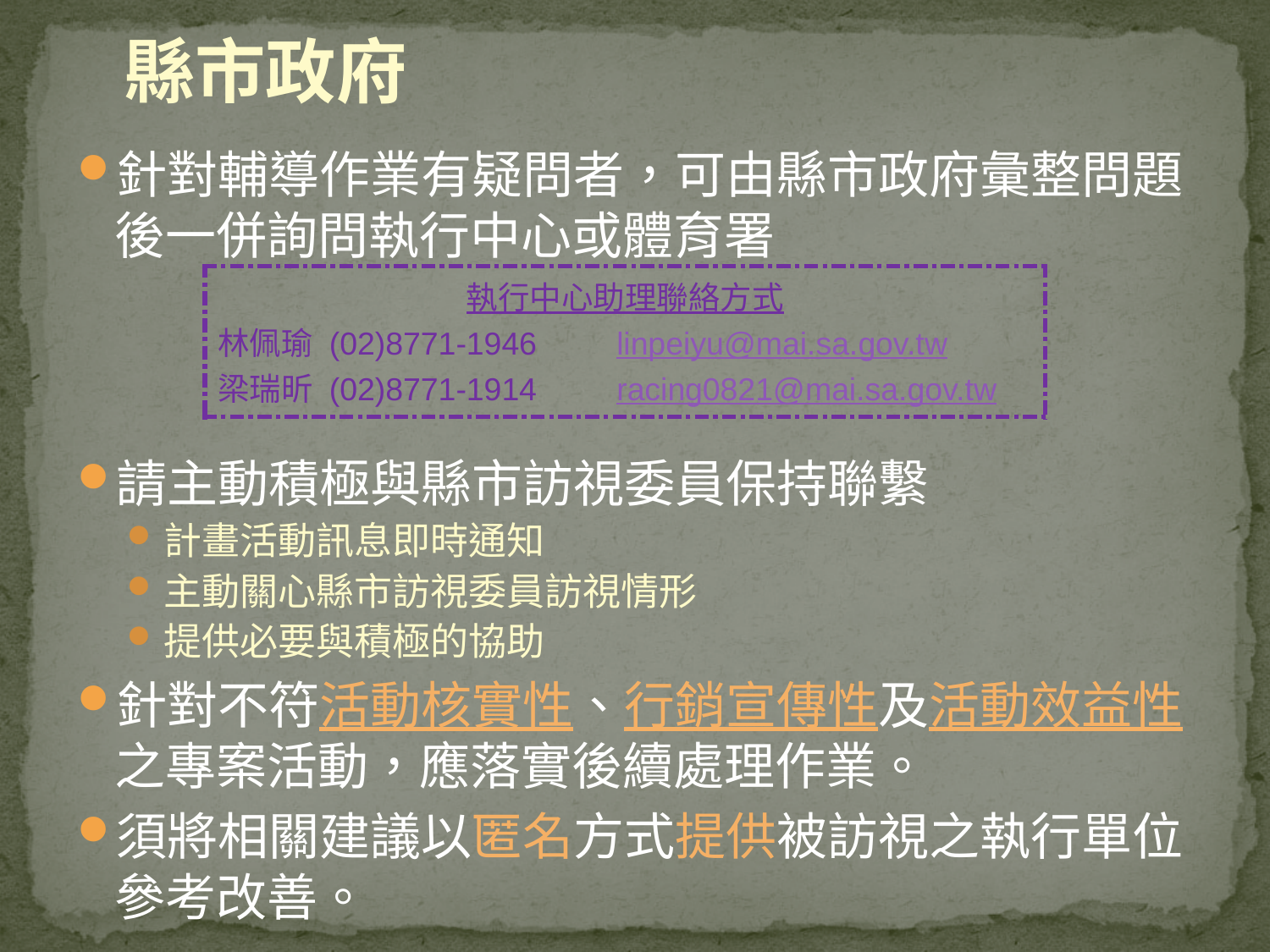

縣市政府
針對輔導作業有疑問者，可由縣市政府彙整問題後一併詢問執行中心或體育署

請主動積極與縣市訪視委員保持聯繫
計畫活動訊息即時通知
主動關心縣市訪視委員訪視情形
提供必要與積極的協助
針對不符活動核實性、行銷宣傳性及活動效益性之專案活動，應落實後續處理作業。
須將相關建議以匿名方式提供被訪視之執行單位參考改善。

| 執行中心助理聯絡方式 林佩瑜 (02)8771-1946 linpeiyu@mai.sa.gov.tw 梁瑞昕 (02)8771-1914 racing0821@mai.sa.gov.tw |
| --- |